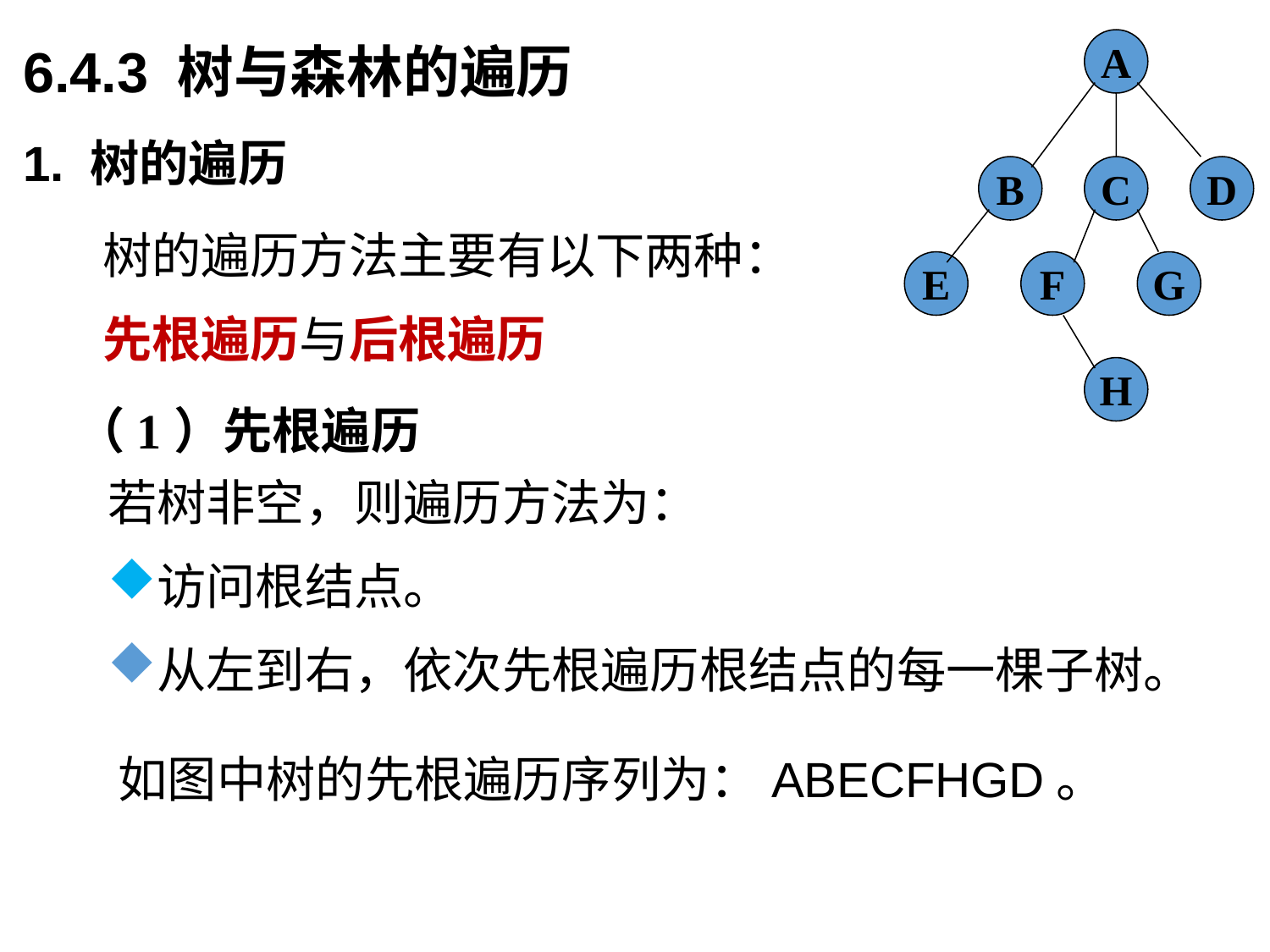

6.4.3 树与森林的遍历
A

B
C
D

E
F
G

H
1. 树的遍历
树的遍历方法主要有以下两种：
先根遍历与后根遍历
（1）先根遍历
若树非空，则遍历方法为：
访问根结点。
从左到右，依次先根遍历根结点的每一棵子树。
如图中树的先根遍历序列为：ABECFHGD。